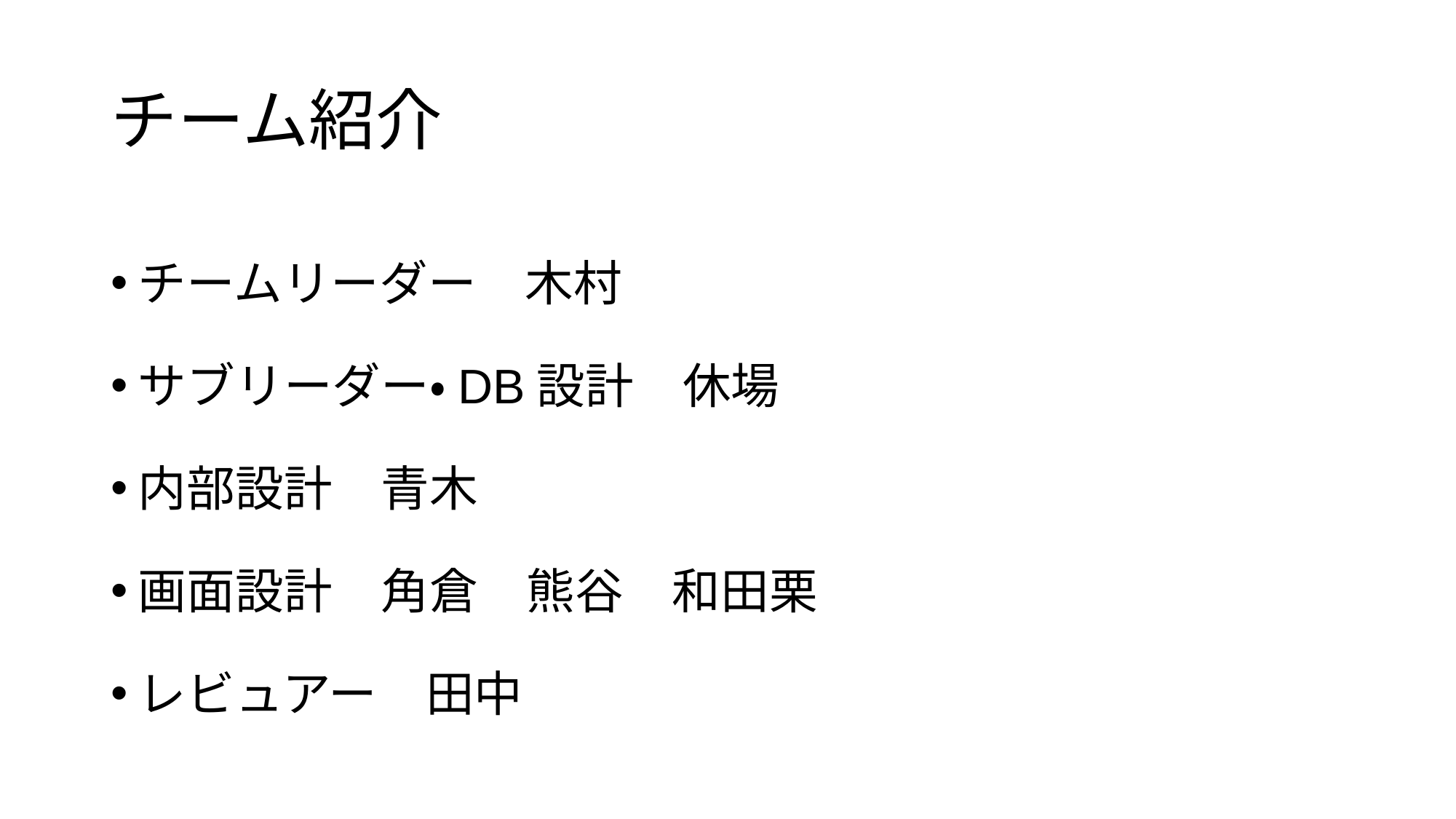

# チーム紹介
チームリーダー　木村
サブリーダー・DB設計　休場
内部設計　青木
画面設計　角倉　熊谷　和田栗
レビュアー　田中